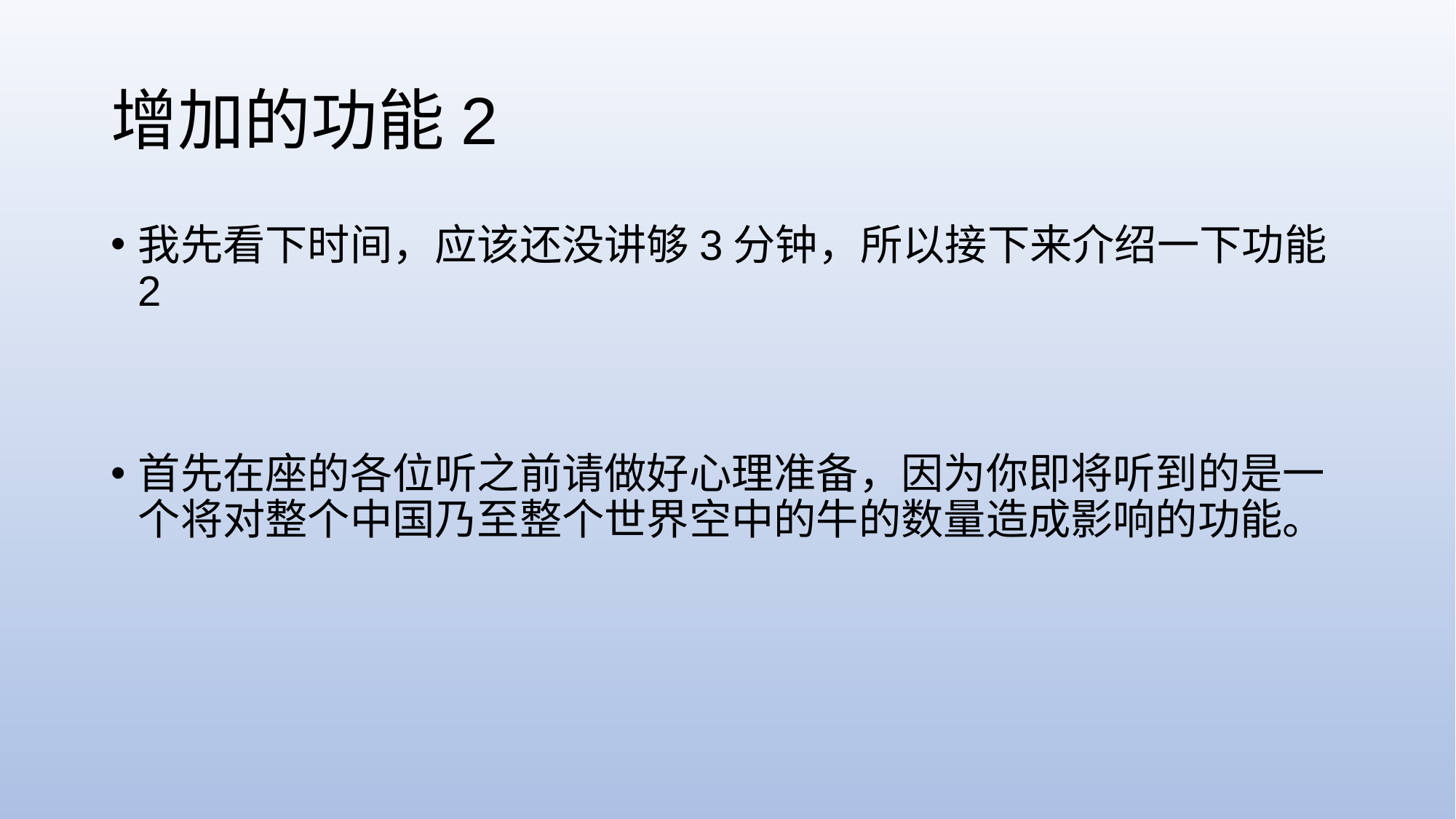

# 增加的功能2
我先看下时间，应该还没讲够3分钟，所以接下来介绍一下功能2

首先在座的各位听之前请做好心理准备，因为你即将听到的是一个将对整个中国乃至整个世界空中的牛的数量造成影响的功能。